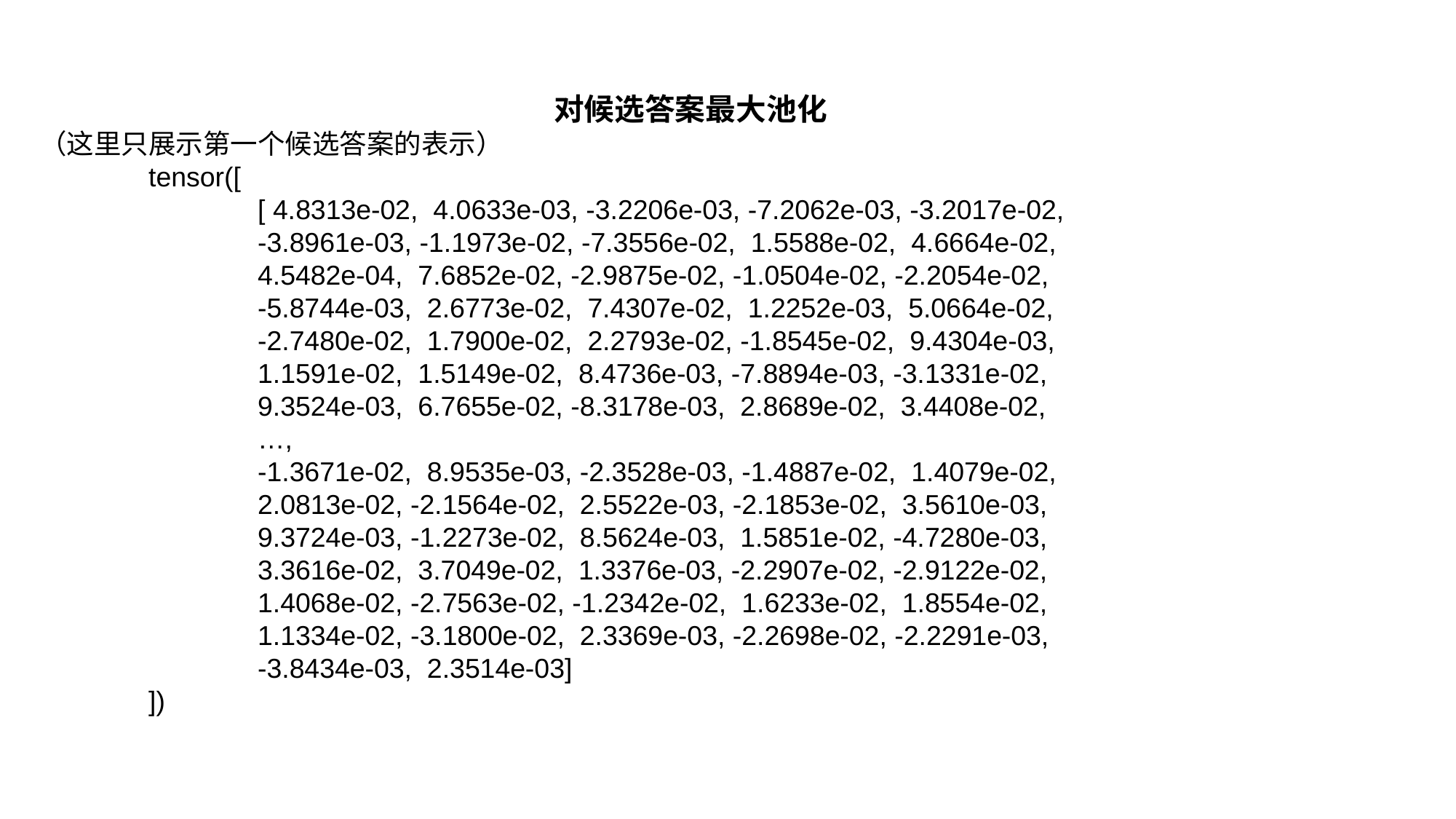

对候选答案最大池化
（这里只展示第一个候选答案的表示）
	tensor([
		[ 4.8313e-02,  4.0633e-03, -3.2206e-03, -7.2062e-03, -3.2017e-02,
         		-3.8961e-03, -1.1973e-02, -7.3556e-02,  1.5588e-02,  4.6664e-02,
          		4.5482e-04,  7.6852e-02, -2.9875e-02, -1.0504e-02, -2.2054e-02,
         		-5.8744e-03,  2.6773e-02,  7.4307e-02,  1.2252e-03,  5.0664e-02,
         		-2.7480e-02,  1.7900e-02,  2.2793e-02, -1.8545e-02,  9.4304e-03,
          		1.1591e-02,  1.5149e-02,  8.4736e-03, -7.8894e-03, -3.1331e-02,
          		9.3524e-03,  6.7655e-02, -8.3178e-03,  2.8689e-02,  3.4408e-02,
         		…,
		-1.3671e-02,  8.9535e-03, -2.3528e-03, -1.4887e-02,  1.4079e-02,
          		2.0813e-02, -2.1564e-02,  2.5522e-03, -2.1853e-02,  3.5610e-03,
          		9.3724e-03, -1.2273e-02,  8.5624e-03,  1.5851e-02, -4.7280e-03,
          		3.3616e-02,  3.7049e-02,  1.3376e-03, -2.2907e-02, -2.9122e-02,
          		1.4068e-02, -2.7563e-02, -1.2342e-02,  1.6233e-02,  1.8554e-02,
          		1.1334e-02, -3.1800e-02,  2.3369e-03, -2.2698e-02, -2.2291e-03,
         		-3.8434e-03,  2.3514e-03]
	])